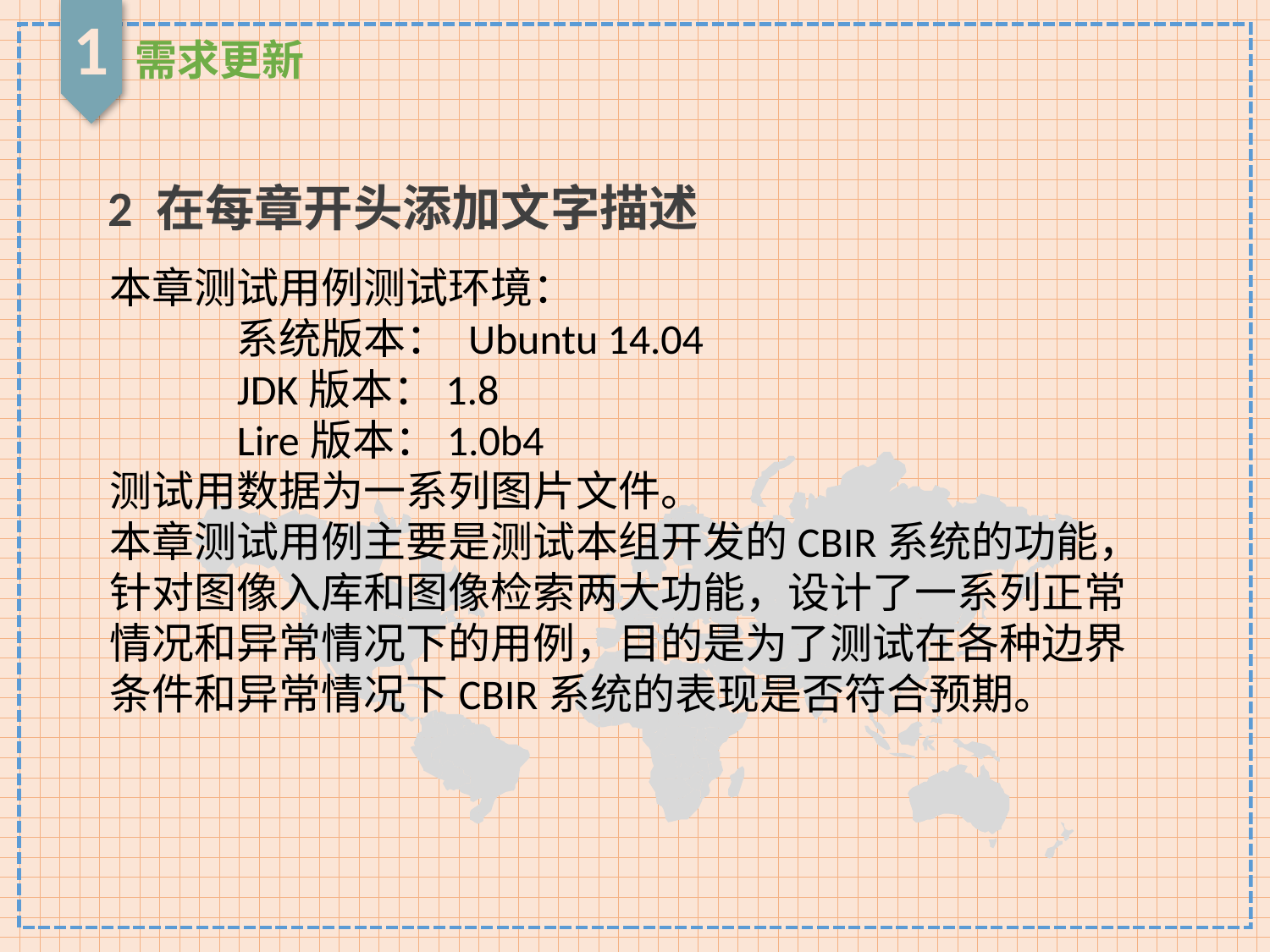

1
需求更新

2 在每章开头添加文字描述
本章测试用例测试环境：
	系统版本： Ubuntu 14.04
	JDK版本：1.8
	Lire版本：1.0b4
测试用数据为一系列图片文件。
本章测试用例主要是测试本组开发的CBIR系统的功能，针对图像入库和图像检索两大功能，设计了一系列正常情况和异常情况下的用例，目的是为了测试在各种边界条件和异常情况下CBIR系统的表现是否符合预期。